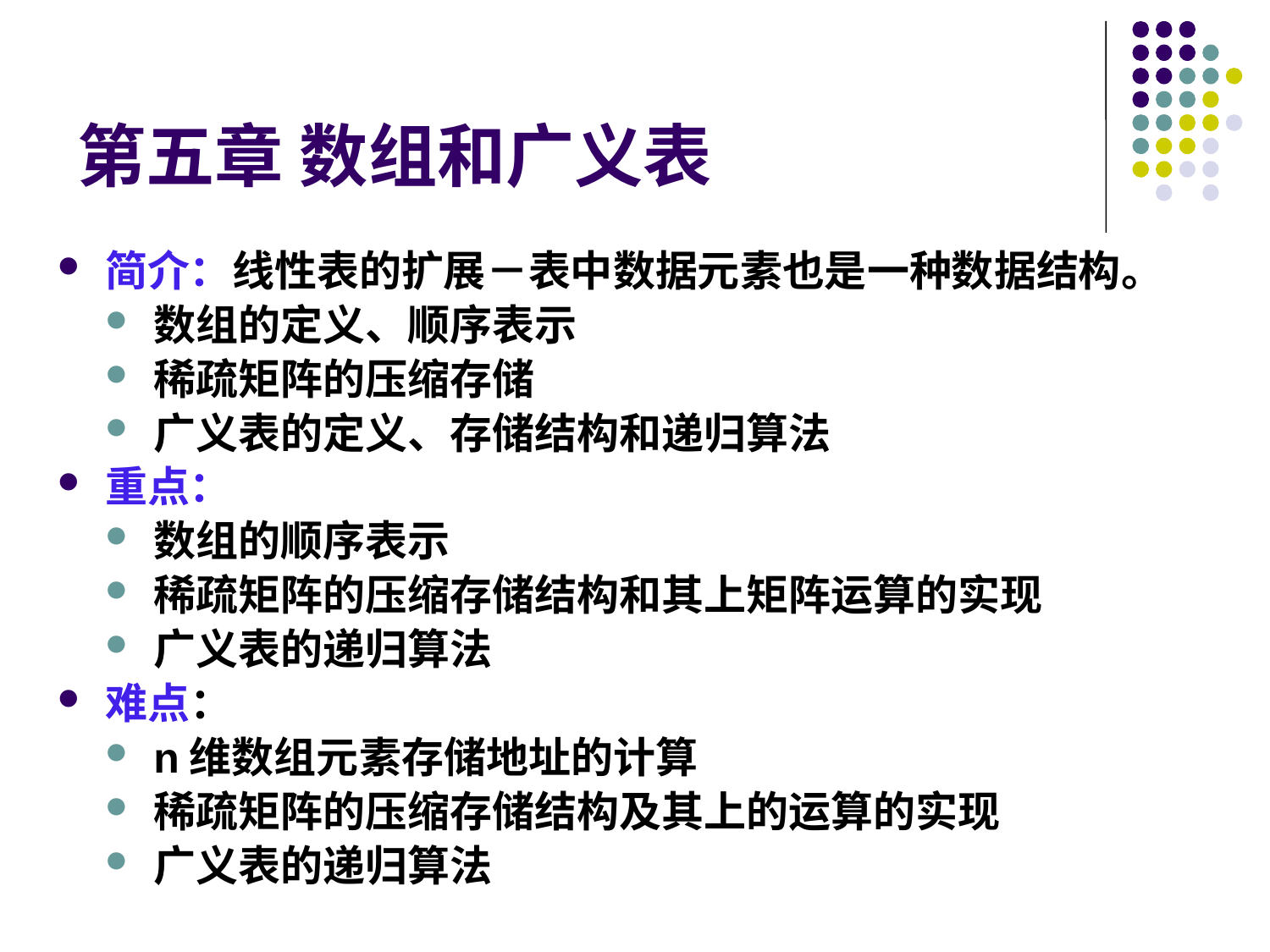

第五章 数组和广义表
简介：线性表的扩展－表中数据元素也是一种数据结构。
数组的定义、顺序表示
稀疏矩阵的压缩存储
广义表的定义、存储结构和递归算法
重点：
数组的顺序表示
稀疏矩阵的压缩存储结构和其上矩阵运算的实现
广义表的递归算法
难点：
n维数组元素存储地址的计算
稀疏矩阵的压缩存储结构及其上的运算的实现
广义表的递归算法